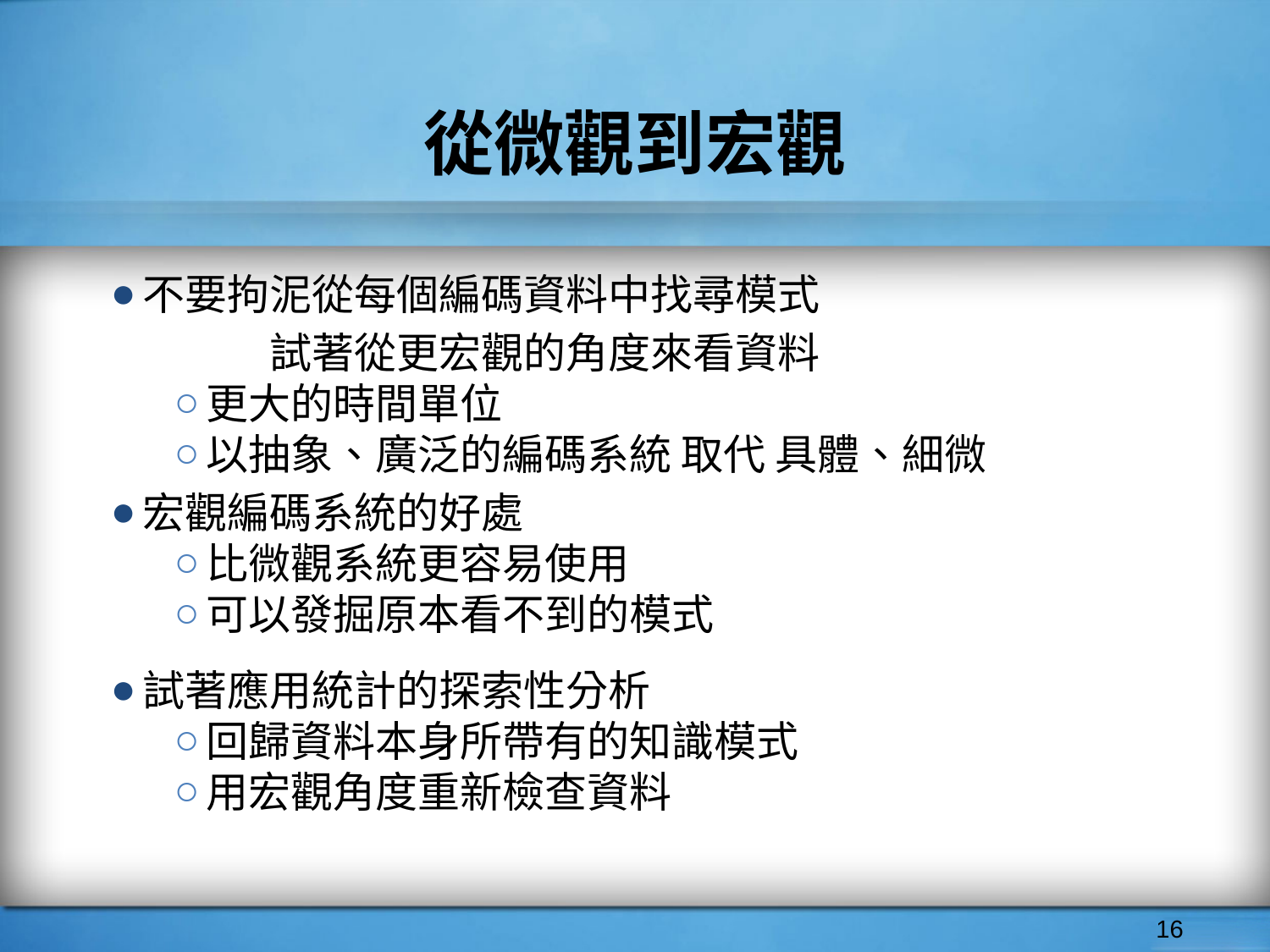

# 從微觀到宏觀
不要拘泥從每個編碼資料中找尋模式
	試著從更宏觀的角度來看資料
更大的時間單位
以抽象、廣泛的編碼系統 取代 具體、細微
宏觀編碼系統的好處
比微觀系統更容易使用
可以發掘原本看不到的模式
試著應用統計的探索性分析
回歸資料本身所帶有的知識模式
用宏觀角度重新檢查資料
16